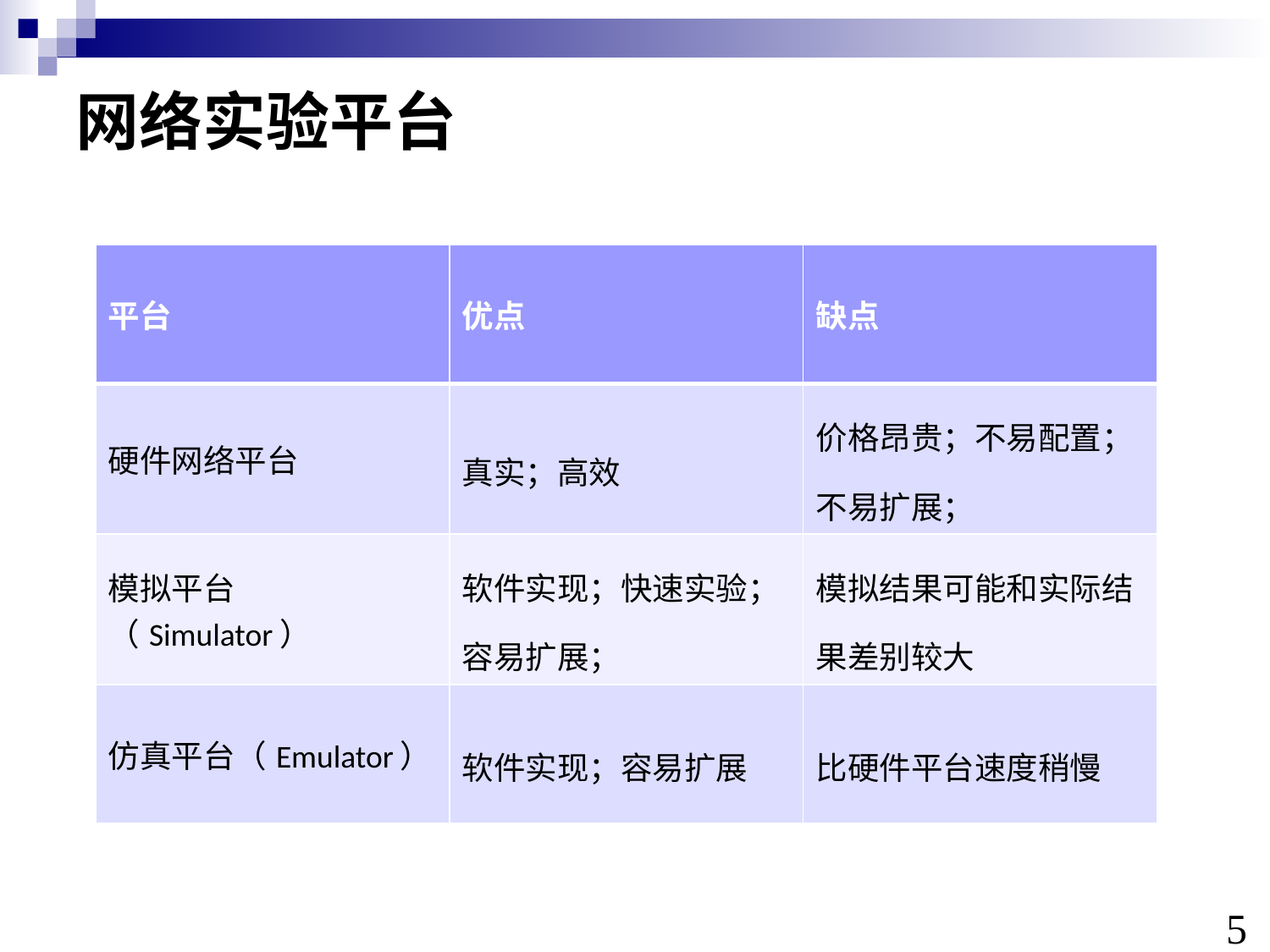

# 网络实验平台
| 平台 | 优点 | 缺点 |
| --- | --- | --- |
| 硬件网络平台 | 真实；高效 | 价格昂贵；不易配置；不易扩展； |
| 模拟平台（Simulator） | 软件实现；快速实验；容易扩展； | 模拟结果可能和实际结果差别较大 |
| 仿真平台（Emulator） | 软件实现；容易扩展 | 比硬件平台速度稍慢 |
5